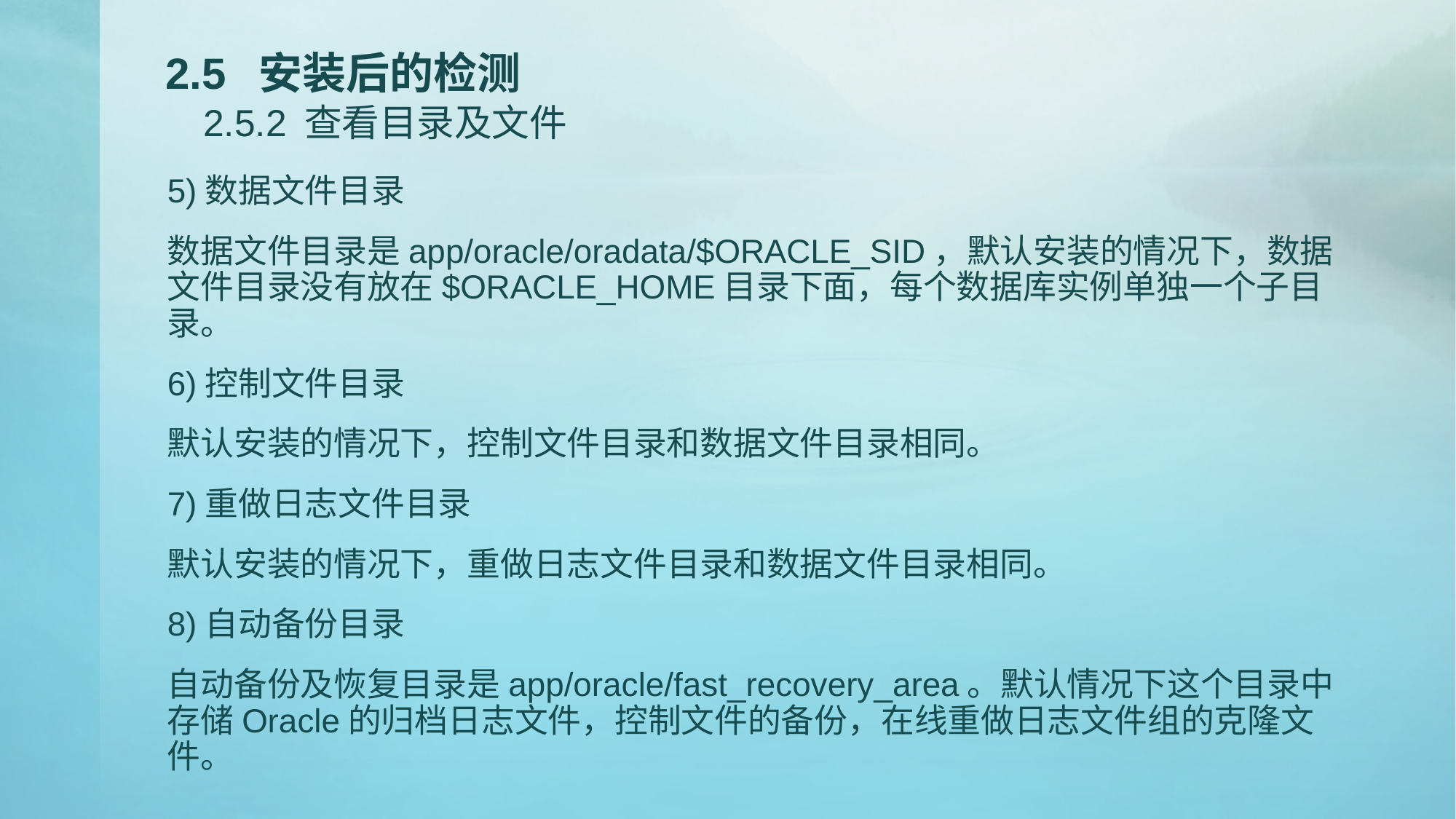

# 2.5  安装后的检测 2.5.2 查看目录及文件
5)数据文件目录
数据文件目录是app/oracle/oradata/$ORACLE_SID，默认安装的情况下，数据文件目录没有放在$ORACLE_HOME目录下面，每个数据库实例单独一个子目录。
6)控制文件目录
默认安装的情况下，控制文件目录和数据文件目录相同。
7)重做日志文件目录
默认安装的情况下，重做日志文件目录和数据文件目录相同。
8)自动备份目录
自动备份及恢复目录是app/oracle/fast_recovery_area。默认情况下这个目录中存储Oracle的归档日志文件，控制文件的备份，在线重做日志文件组的克隆文件。